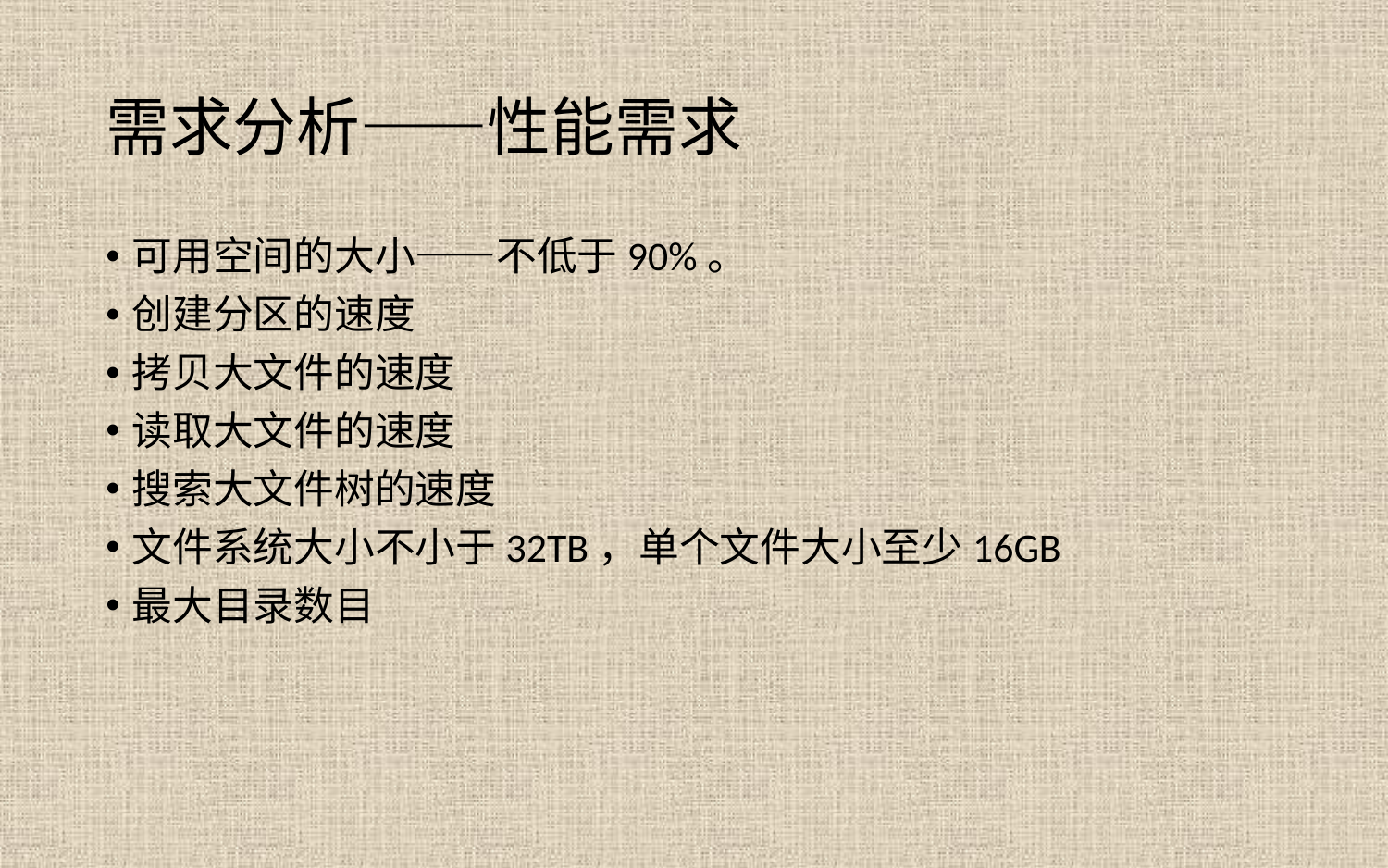

# 需求分析——性能需求
可用空间的大小——不低于90%。
创建分区的速度
拷贝大文件的速度
读取大文件的速度
搜索大文件树的速度
文件系统大小不小于32TB，单个文件大小至少16GB
最大目录数目